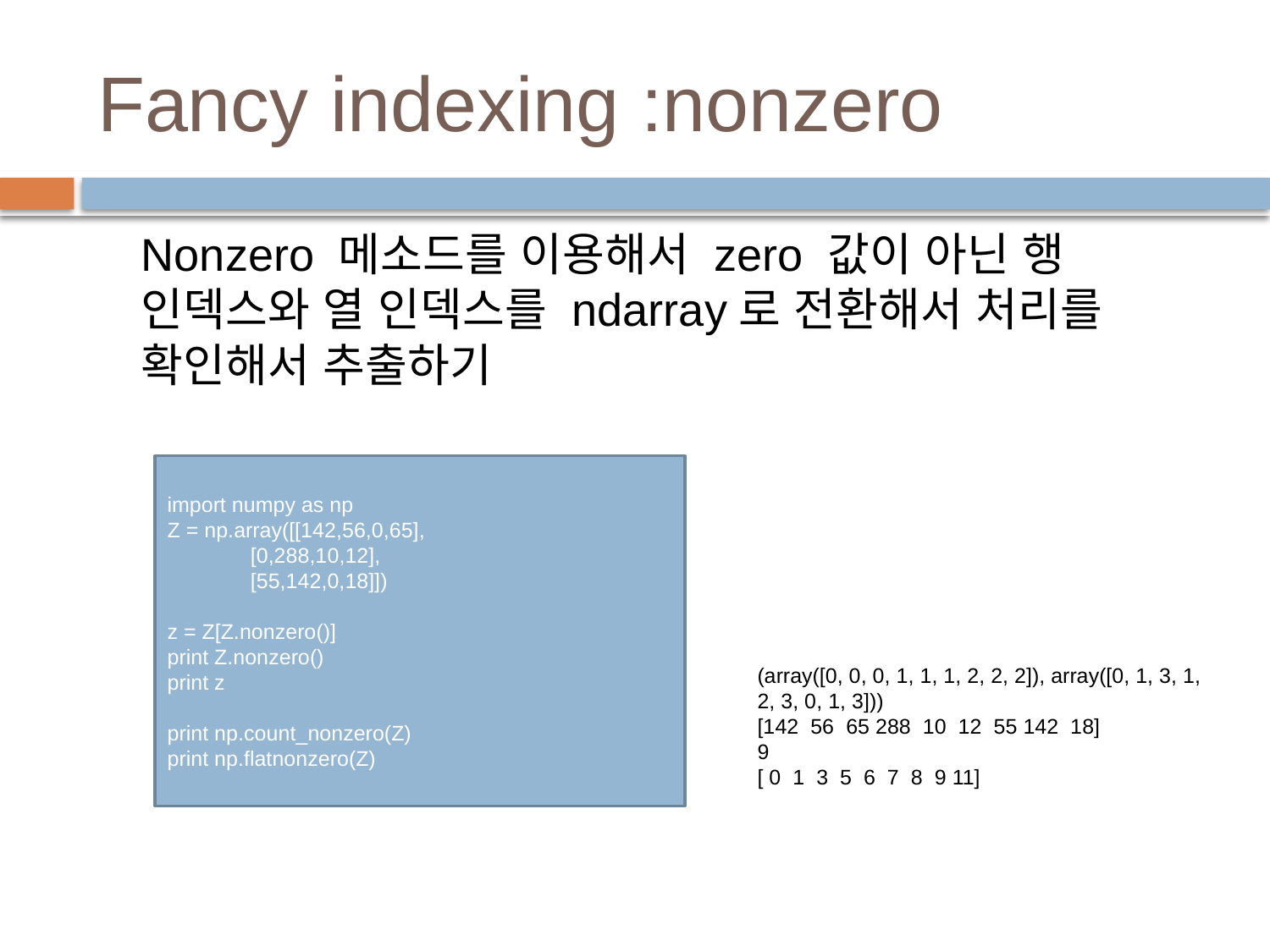

# Fancy indexing :nonzero
Nonzero 메소드를 이용해서 zero 값이 아닌 행 인덱스와 열 인덱스를 ndarray로 전환해서 처리를 확인해서 추출하기
import numpy as np
Z = np.array([[142,56,0,65],
              [0,288,10,12],
              [55,142,0,18]])

z = Z[Z.nonzero()]
print Z.nonzero()
print z

print np.count_nonzero(Z)
print np.flatnonzero(Z)
(array([0, 0, 0, 1, 1, 1, 2, 2, 2]), array([0, 1, 3, 1, 2, 3, 0, 1, 3]))
[142  56  65 288  10  12  55 142  18]
9
[ 0  1  3  5  6  7  8  9 11]